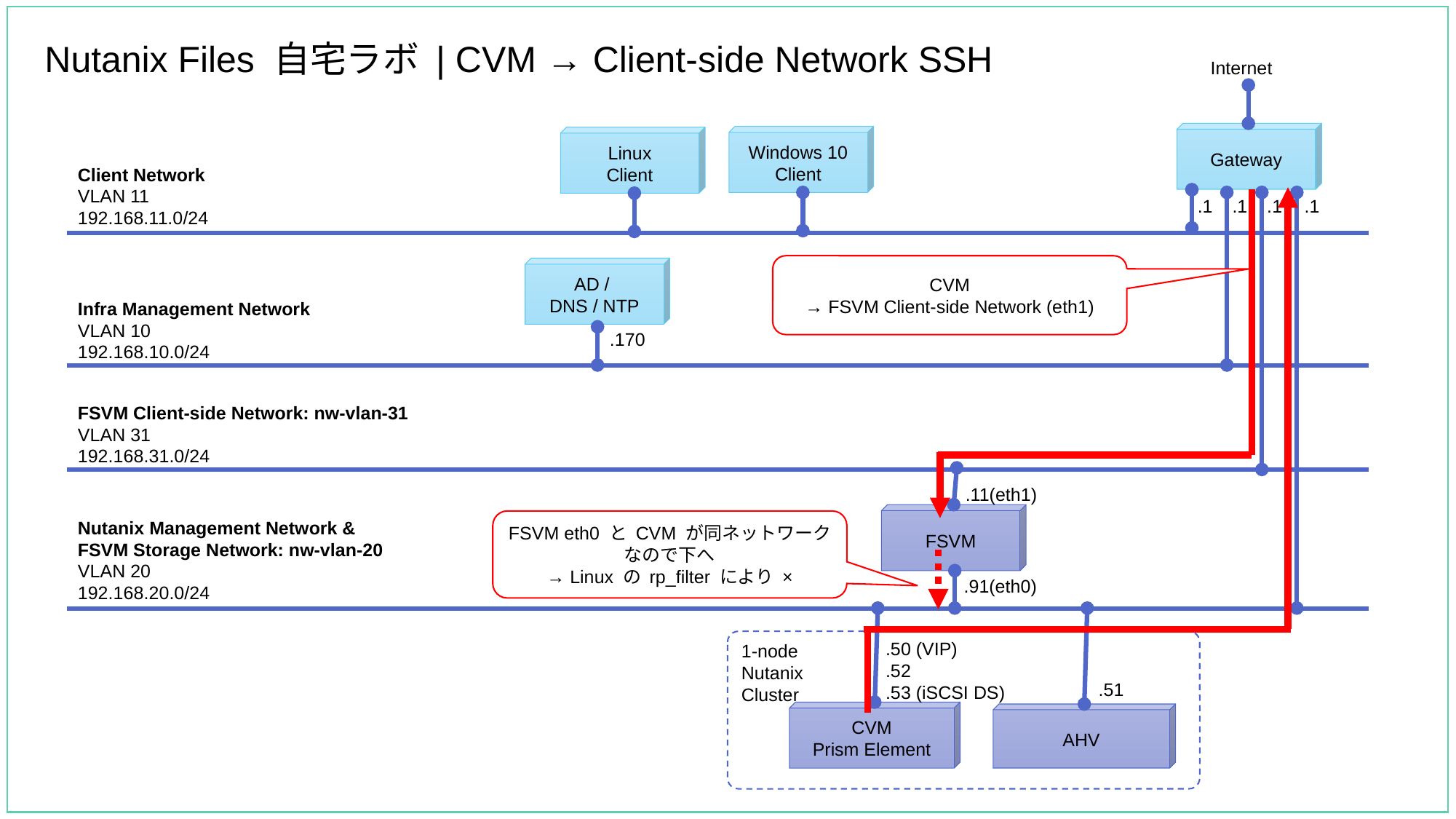

# Nutanix Files 自宅ラボ | CVM → Client-side Network SSH
Internet
Gateway
Windows 10
Client
Linux
Client
Client Network
VLAN 11
192.168.11.0/24
.1
.1
.1
.1
CVM
→ FSVM Client-side Network (eth1)
AD /
DNS / NTP
Infra Management Network
VLAN 10
192.168.10.0/24
.170
FSVM Client-side Network: nw-vlan-31
VLAN 31
192.168.31.0/24
.11(eth1)
FSVM
Nutanix Management Network &
FSVM Storage Network: nw-vlan-20
VLAN 20
192.168.20.0/24
FSVM eth0 と CVM が同ネットワーク
なので下へ
→ Linux の rp_filter により ×
.91(eth0)
1-node
Nutanix
Cluster
.50 (VIP)
.52
.53 (iSCSI DS)
.51
CVM
Prism Element
AHV